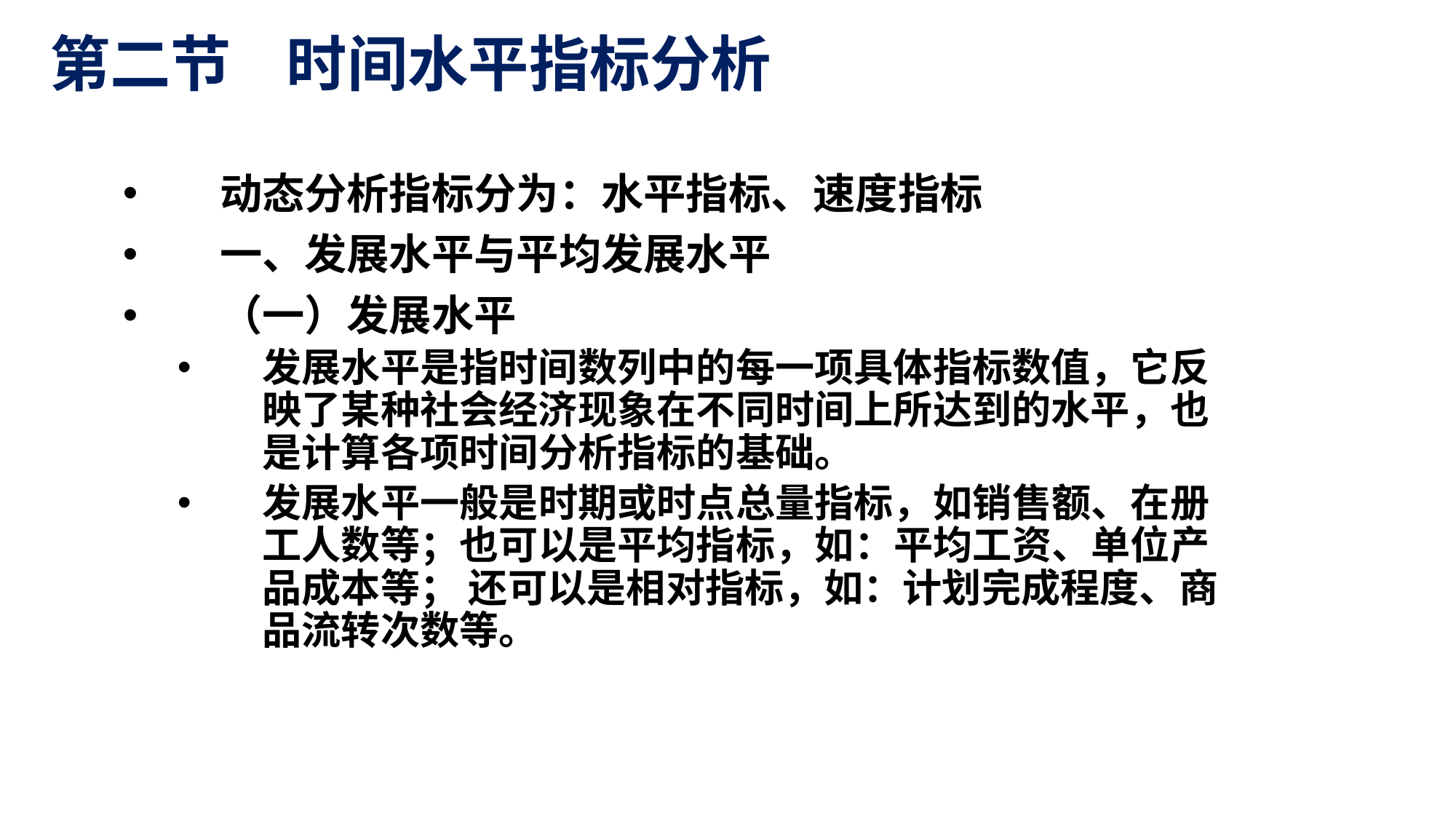

# 第二节    时间水平指标分析
动态分析指标分为：水平指标、速度指标
一、发展水平与平均发展水平
（一）发展水平
发展水平是指时间数列中的每一项具体指标数值，它反映了某种社会经济现象在不同时间上所达到的水平，也是计算各项时间分析指标的基础。
发展水平一般是时期或时点总量指标，如销售额、在册工人数等；也可以是平均指标，如：平均工资、单位产品成本等； 还可以是相对指标，如：计划完成程度、商品流转次数等。